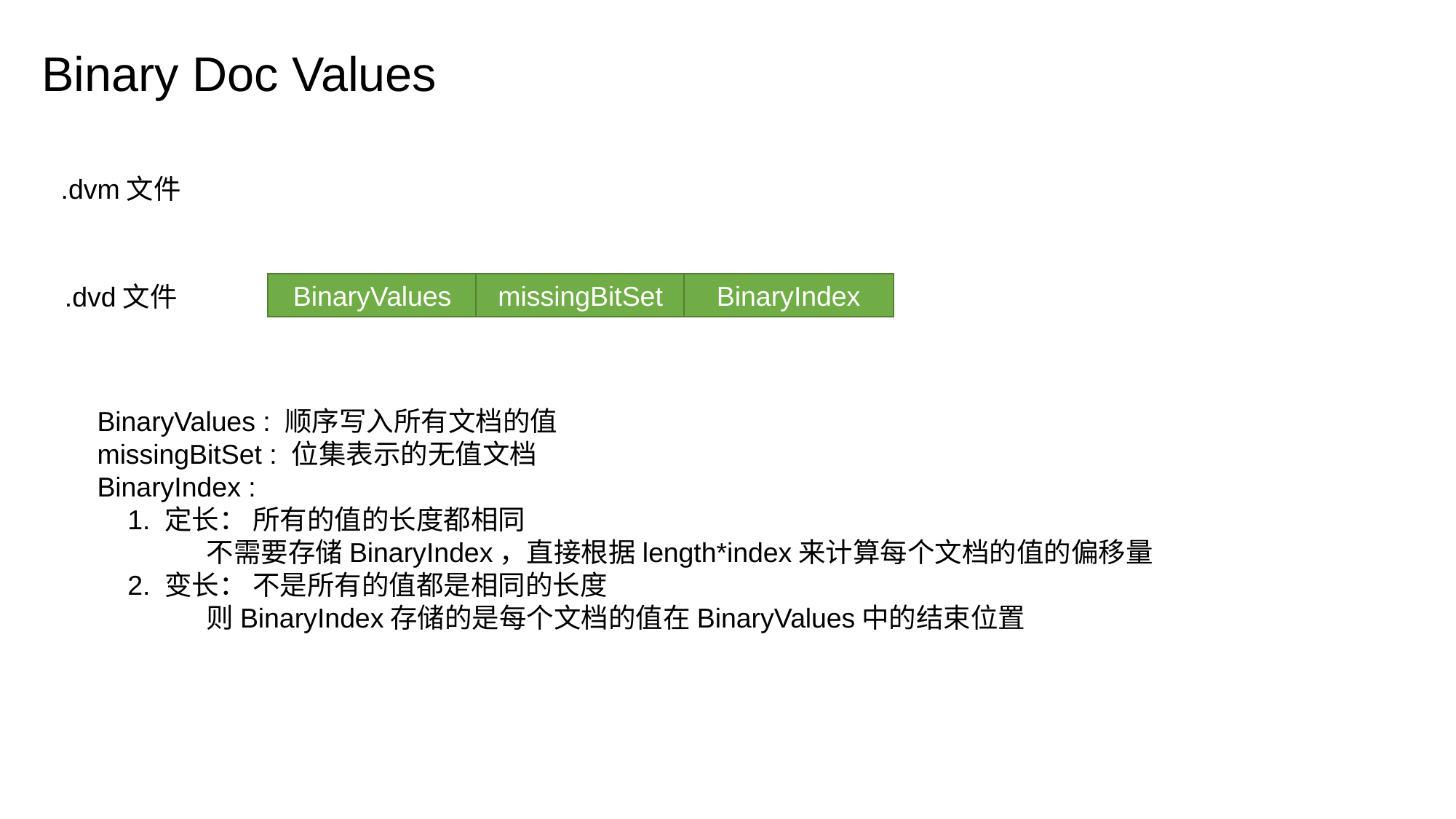

Binary Doc Values
.dvm文件
.dvd文件
BinaryValues
missingBitSet
BinaryIndex
BinaryValues : 顺序写入所有文档的值
missingBitSet : 位集表示的无值文档
BinaryIndex :
    1. 定长： 所有的值的长度都相同
	不需要存储BinaryIndex，直接根据length*index来计算每个文档的值的偏移量
    2. 变长： 不是所有的值都是相同的长度
	则BinaryIndex存储的是每个文档的值在BinaryValues中的结束位置